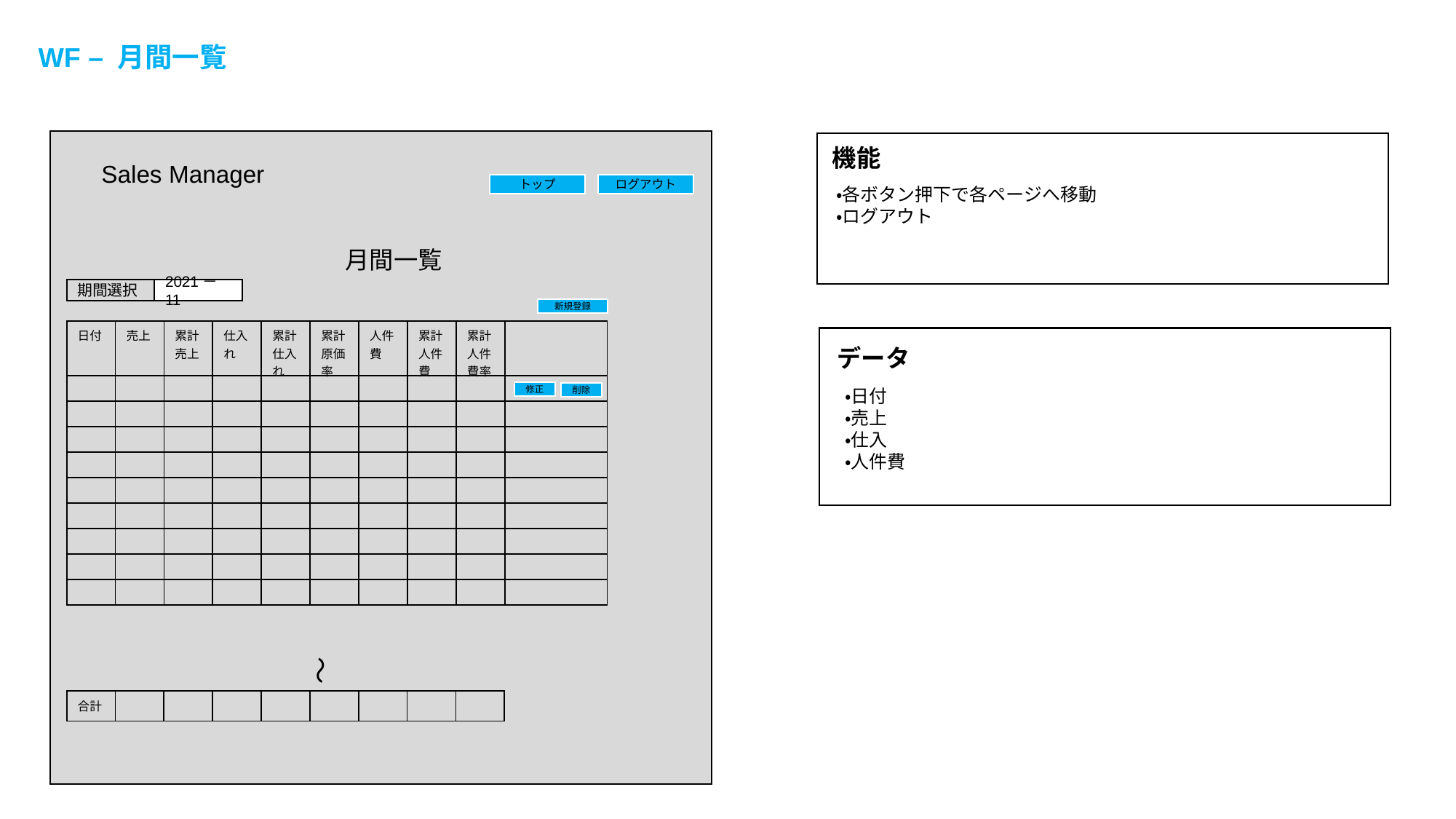

WF – 月間一覧

機能
Sales Manager
トップ
ログアウト
・各ボタン押下で各ページへ移動
・ログアウト
月間一覧
期間選択
2021－11
新規登録
| 日付 | 売上 | 累計売上 | 仕入れ | 累計仕入れ | 累計原価率 | 人件費 | 累計人件費 | 累計人件費率 |  |
| --- | --- | --- | --- | --- | --- | --- | --- | --- | --- |
|  |  |  |  |  |  |  |  |  |  |
|  |  |  |  |  |  |  |  |  |  |
|  |  |  |  |  |  |  |  |  |  |
|  |  |  |  |  |  |  |  |  |  |
|  |  |  |  |  |  |  |  |  |  |
|  |  |  |  |  |  |  |  |  |  |
|  |  |  |  |  |  |  |  |  |  |
|  |  |  |  |  |  |  |  |  |  |
|  |  |  |  |  |  |  |  |  |  |

データ
・日付
・売上
・仕入
・人件費
修正
削除
～
| 合計 |  |  |  |  |  |  |  |  |
| --- | --- | --- | --- | --- | --- | --- | --- | --- |